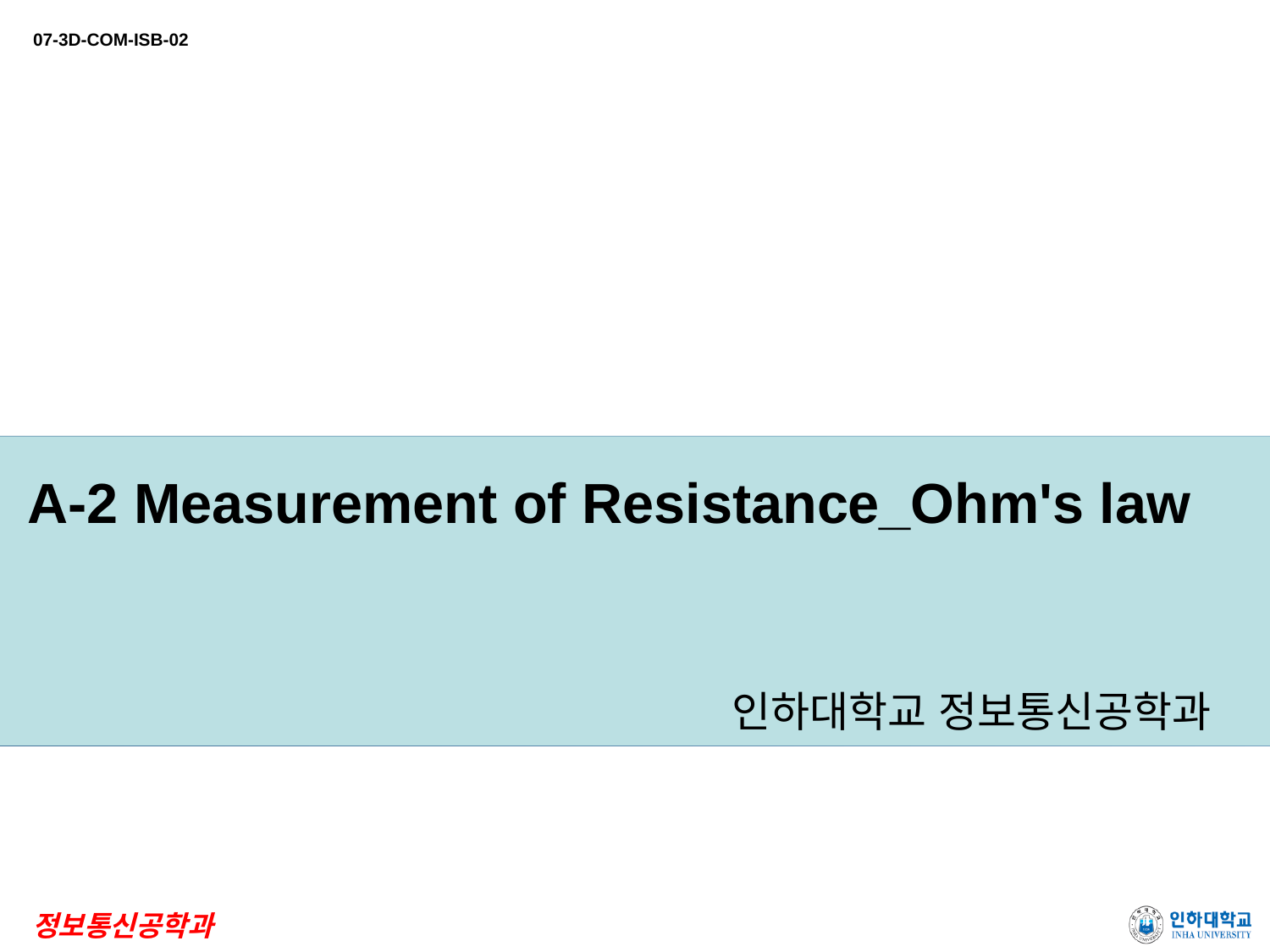

# A-2 Measurement of Resistance_Ohm's law
인하대학교 정보통신공학과